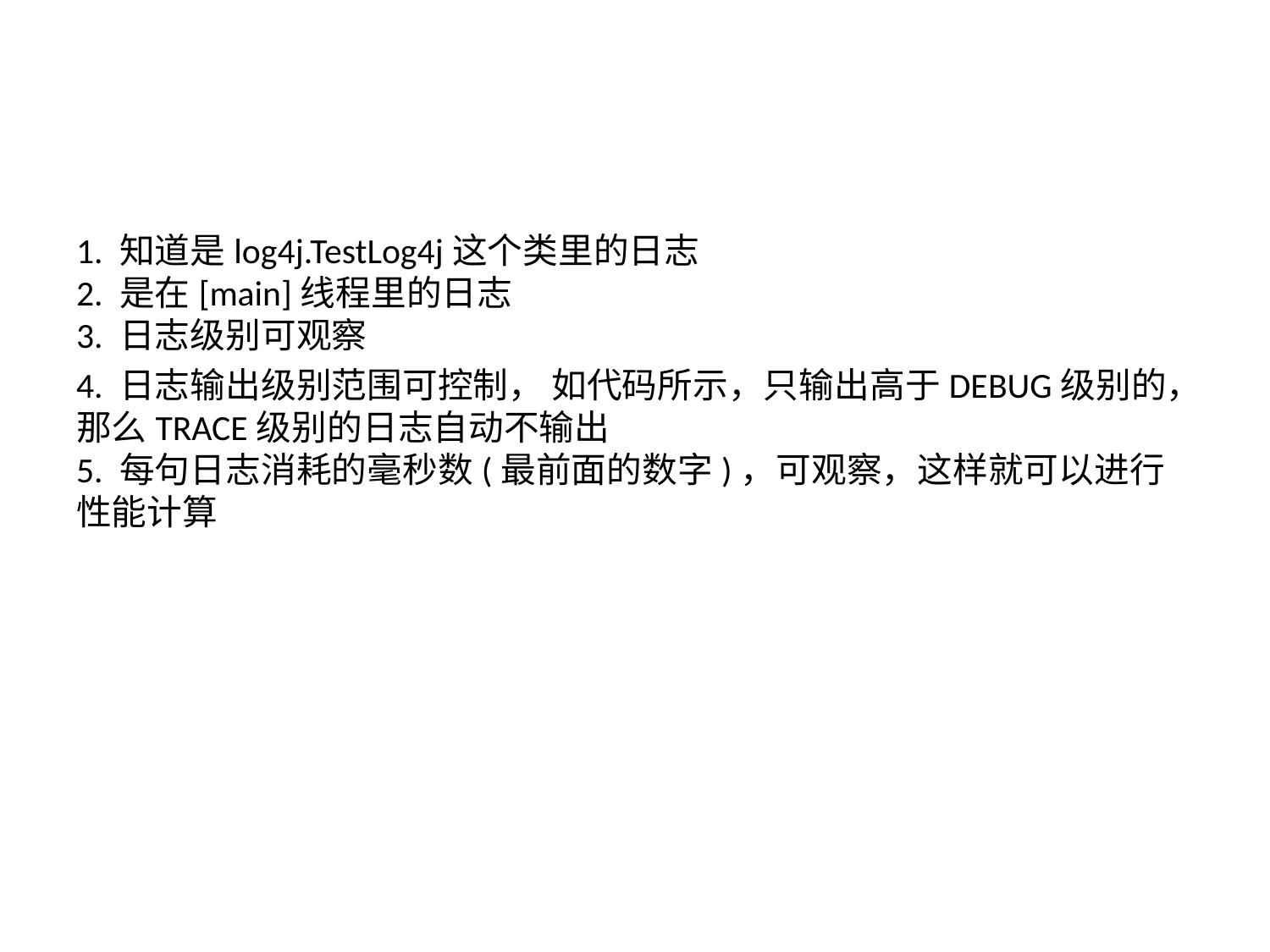

#
1. 知道是log4j.TestLog4j这个类里的日志
2. 是在[main]线程里的日志
3. 日志级别可观察
4. 日志输出级别范围可控制， 如代码所示，只输出高于DEBUG级别的，那么TRACE级别的日志自动不输出
5. 每句日志消耗的毫秒数(最前面的数字)，可观察，这样就可以进行性能计算